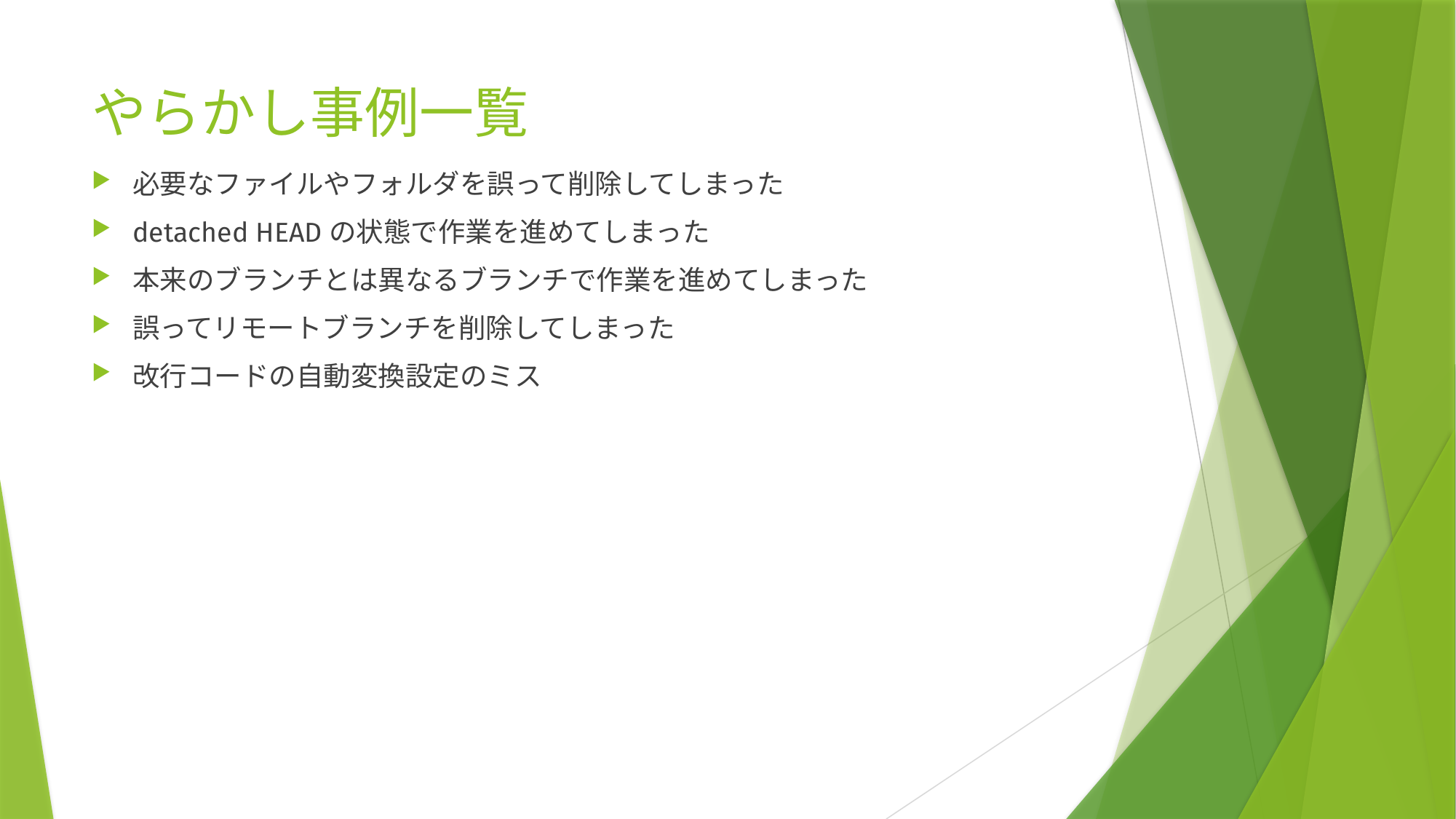

# やらかし事例一覧
必要なファイルやフォルダを誤って削除してしまった
detached HEADの状態で作業を進めてしまった
本来のブランチとは異なるブランチで作業を進めてしまった
誤ってリモートブランチを削除してしまった
改行コードの自動変換設定のミス